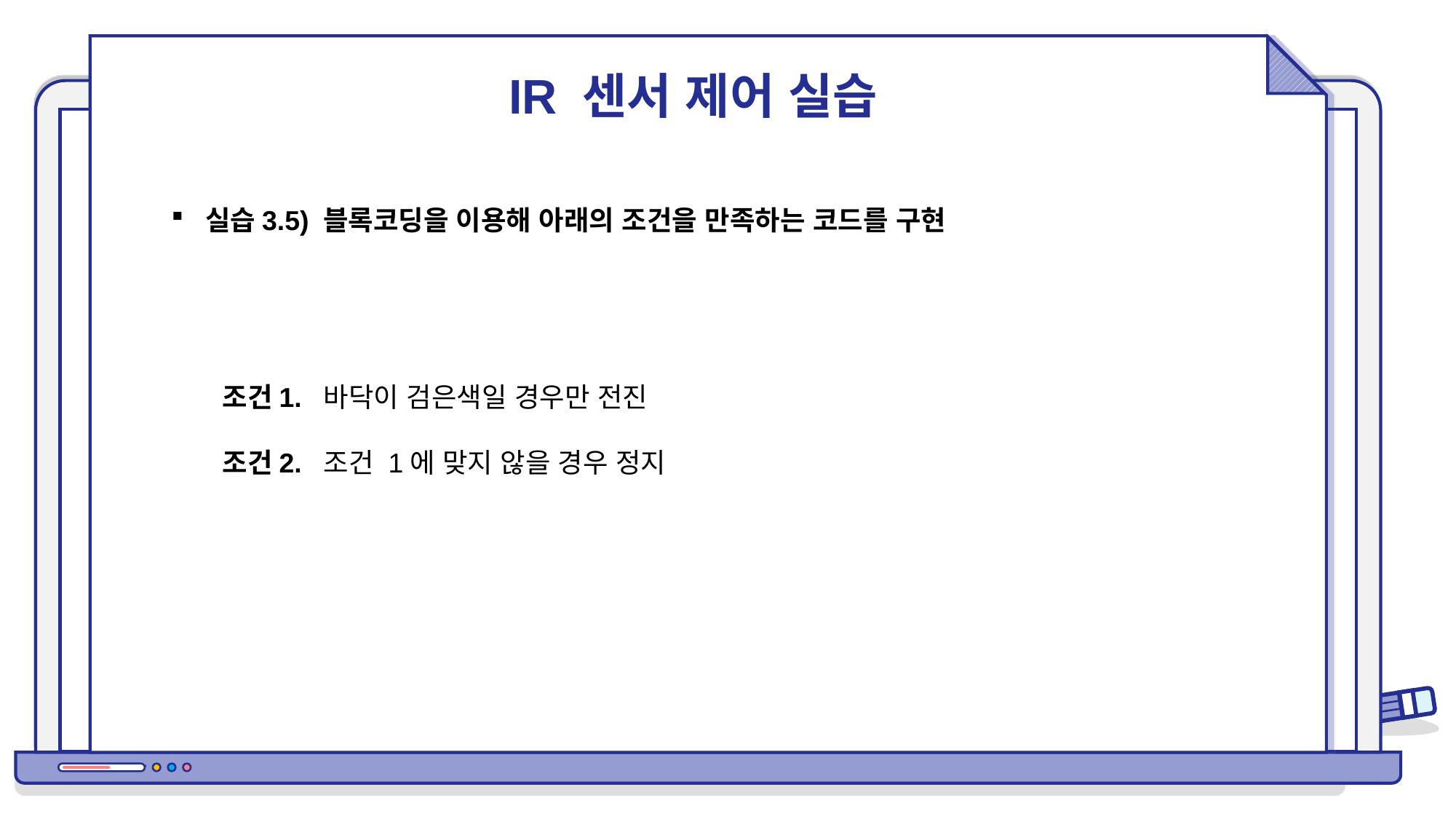

IR 센서 제어 실습

실습3.5) 블록코딩을 이용해 아래의 조건을 만족하는 코드를 구현
조건1.  바닥이 검은색일 경우만 전진

조건2.  조건 1에 맞지 않을 경우 정지